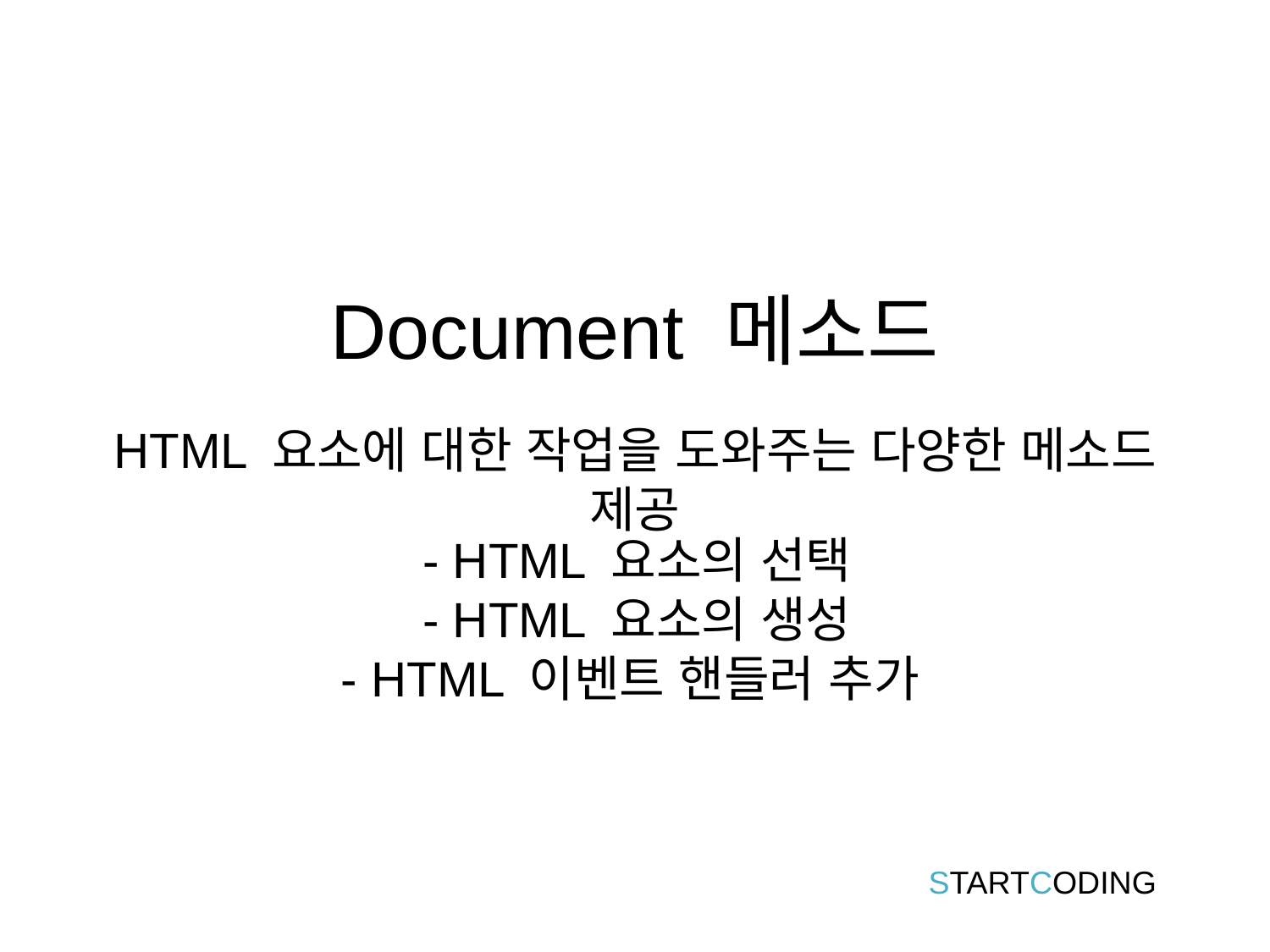

# Document 메소드
HTML 요소에 대한 작업을 도와주는 다양한 메소드 제공
- HTML 요소의 선택
- HTML 요소의 생성
- HTML 이벤트 핸들러 추가
STARTCODING